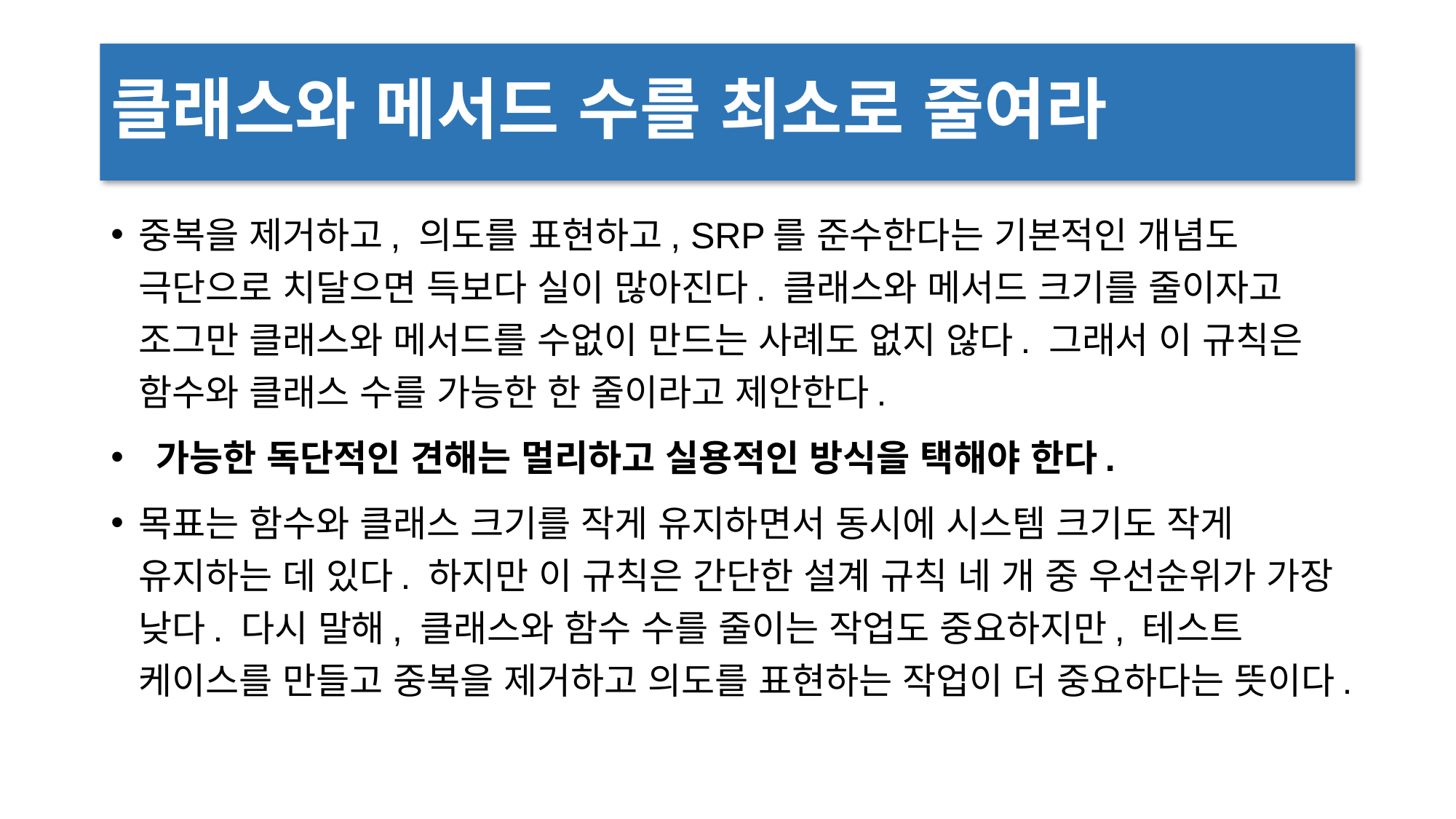

# 클래스와 메서드 수를 최소로 줄여라
중복을 제거하고, 의도를 표현하고, SRP를 준수한다는 기본적인 개념도 극단으로 치달으면 득보다 실이 많아진다. 클래스와 메서드 크기를 줄이자고 조그만 클래스와 메서드를 수없이 만드는 사례도 없지 않다. 그래서 이 규칙은 함수와 클래스 수를 가능한 한 줄이라고 제안한다.
 가능한 독단적인 견해는 멀리하고 실용적인 방식을 택해야 한다.
목표는 함수와 클래스 크기를 작게 유지하면서 동시에 시스템 크기도 작게 유지하는 데 있다. 하지만 이 규칙은 간단한 설계 규칙 네 개 중 우선순위가 가장 낮다. 다시 말해, 클래스와 함수 수를 줄이는 작업도 중요하지만, 테스트 케이스를 만들고 중복을 제거하고 의도를 표현하는 작업이 더 중요하다는 뜻이다.